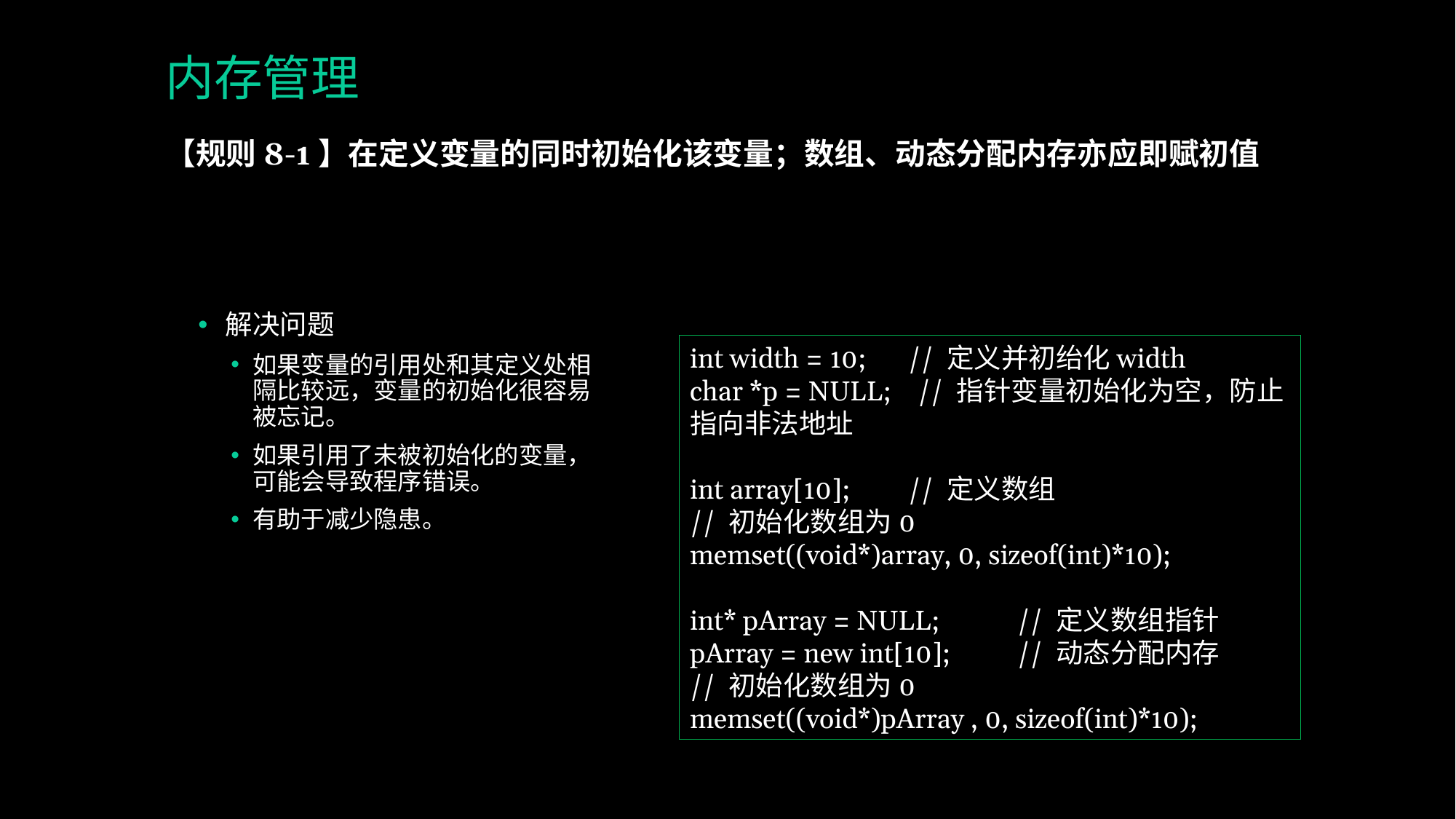

# 内存管理
【规则8-1】在定义变量的同时初始化该变量；数组、动态分配内存亦应即赋初值
解决问题
如果变量的引用处和其定义处相隔比较远，变量的初始化很容易被忘记。
如果引用了未被初始化的变量，可能会导致程序错误。
有助于减少隐患。
int width = 10;	// 定义并初绐化width
char *p = NULL;    // 指针变量初始化为空，防止指向非法地址

int array[10];	// 定义数组
// 初始化数组为0
memset((void*)array, 0, sizeof(int)*10);

int* pArray = NULL;	// 定义数组指针
pArray = new int[10];	// 动态分配内存
// 初始化数组为0
memset((void*)pArray , 0, sizeof(int)*10);